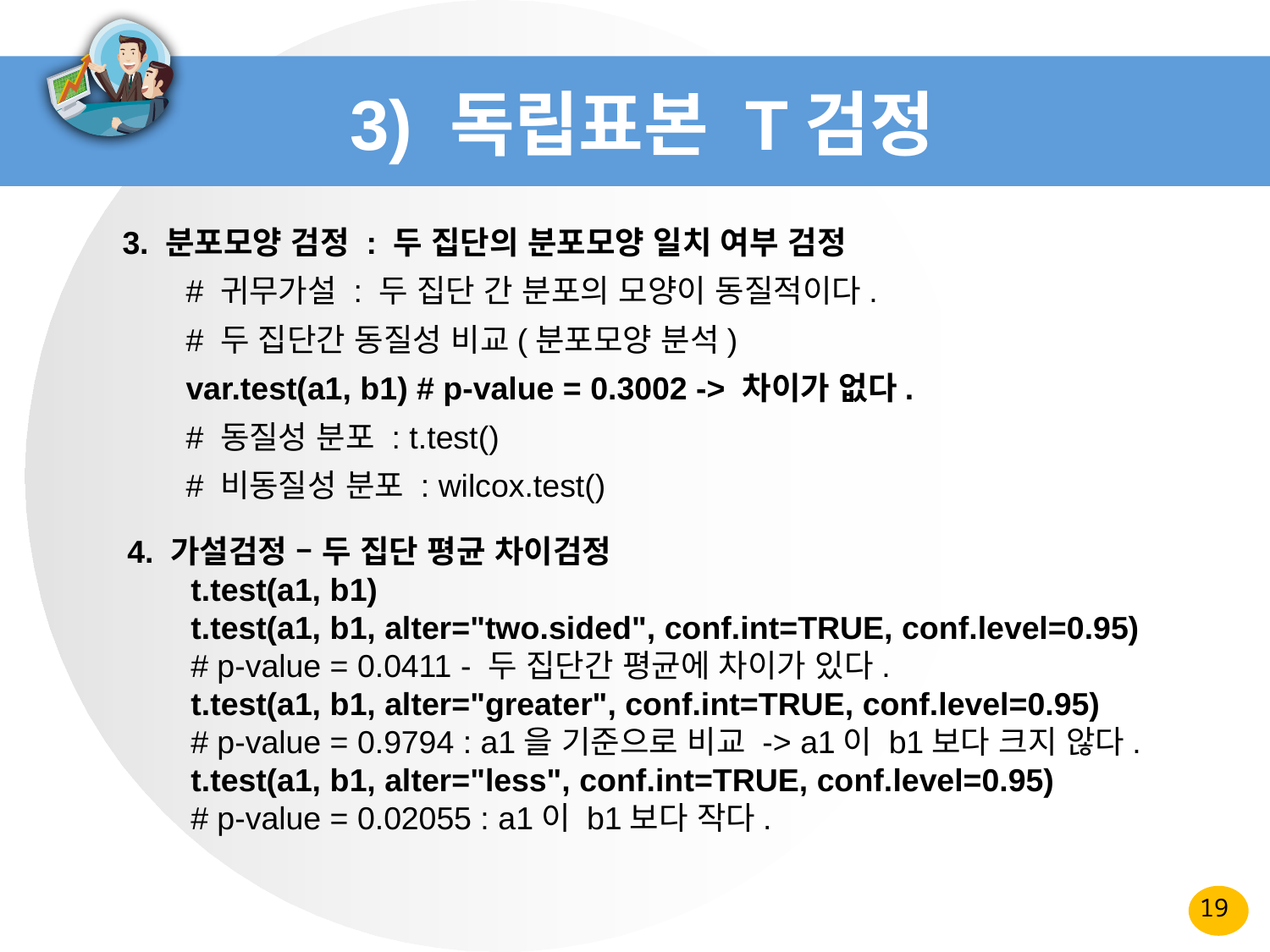

# 3) 독립표본 T검정
3. 분포모양 검정 : 두 집단의 분포모양 일치 여부 검정
# 귀무가설 : 두 집단 간 분포의 모양이 동질적이다.
# 두 집단간 동질성 비교(분포모양 분석)
var.test(a1, b1) # p-value = 0.3002 -> 차이가 없다.
# 동질성 분포 : t.test()
# 비동질성 분포 : wilcox.test()
4. 가설검정 – 두 집단 평균 차이검정
t.test(a1, b1)
t.test(a1, b1, alter="two.sided", conf.int=TRUE, conf.level=0.95)
# p-value = 0.0411 - 두 집단간 평균에 차이가 있다.
t.test(a1, b1, alter="greater", conf.int=TRUE, conf.level=0.95)
# p-value = 0.9794 : a1을 기준으로 비교 -> a1이 b1보다 크지 않다.
t.test(a1, b1, alter="less", conf.int=TRUE, conf.level=0.95)
# p-value = 0.02055 : a1이 b1보다 작다.
19